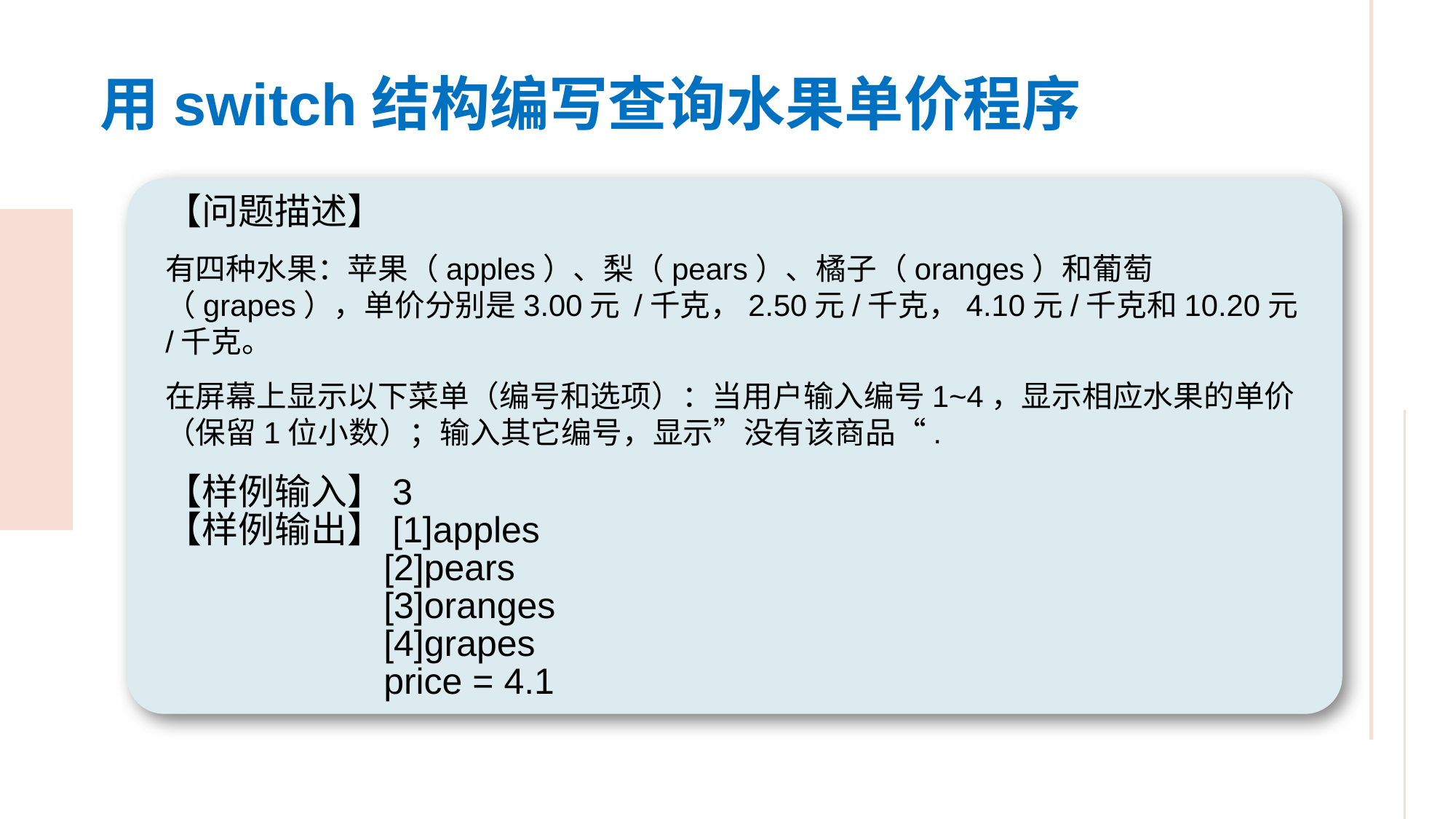

用switch结构编写查询水果单价程序

【问题描述】
有四种水果：苹果（apples）、梨（pears）、橘子（oranges）和葡萄（grapes），单价分别是3.00元 /千克，2.50元/千克，4.10元/千克和10.20元/千克。
在屏幕上显示以下菜单（编号和选项）：当用户输入编号1~4，显示相应水果的单价（保留1位小数）；输入其它编号，显示”没有该商品“.
【样例输入】3
【样例输出】[1]apples
		[2]pears
		[3]oranges
		[4]grapes
		price = 4.1